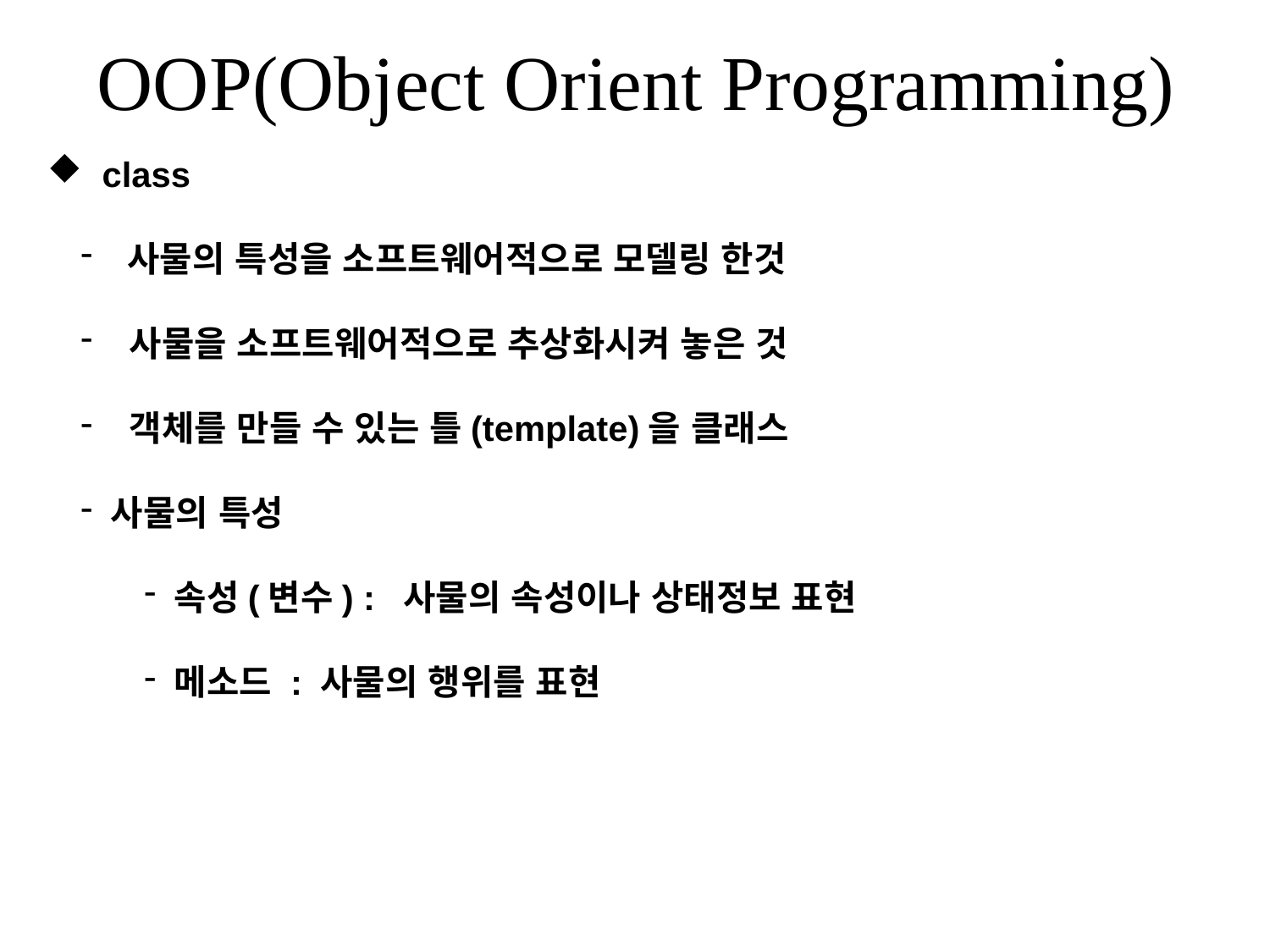

# OOP(Object Orient Programming)
  class
 사물의 특성을 소프트웨어적으로 모델링 한것
 사물을 소프트웨어적으로 추상화시켜 놓은 것
 객체를 만들 수 있는 틀(template)을 클래스
사물의 특성
속성(변수) :  사물의 속성이나 상태정보 표현
메소드 : 사물의 행위를 표현